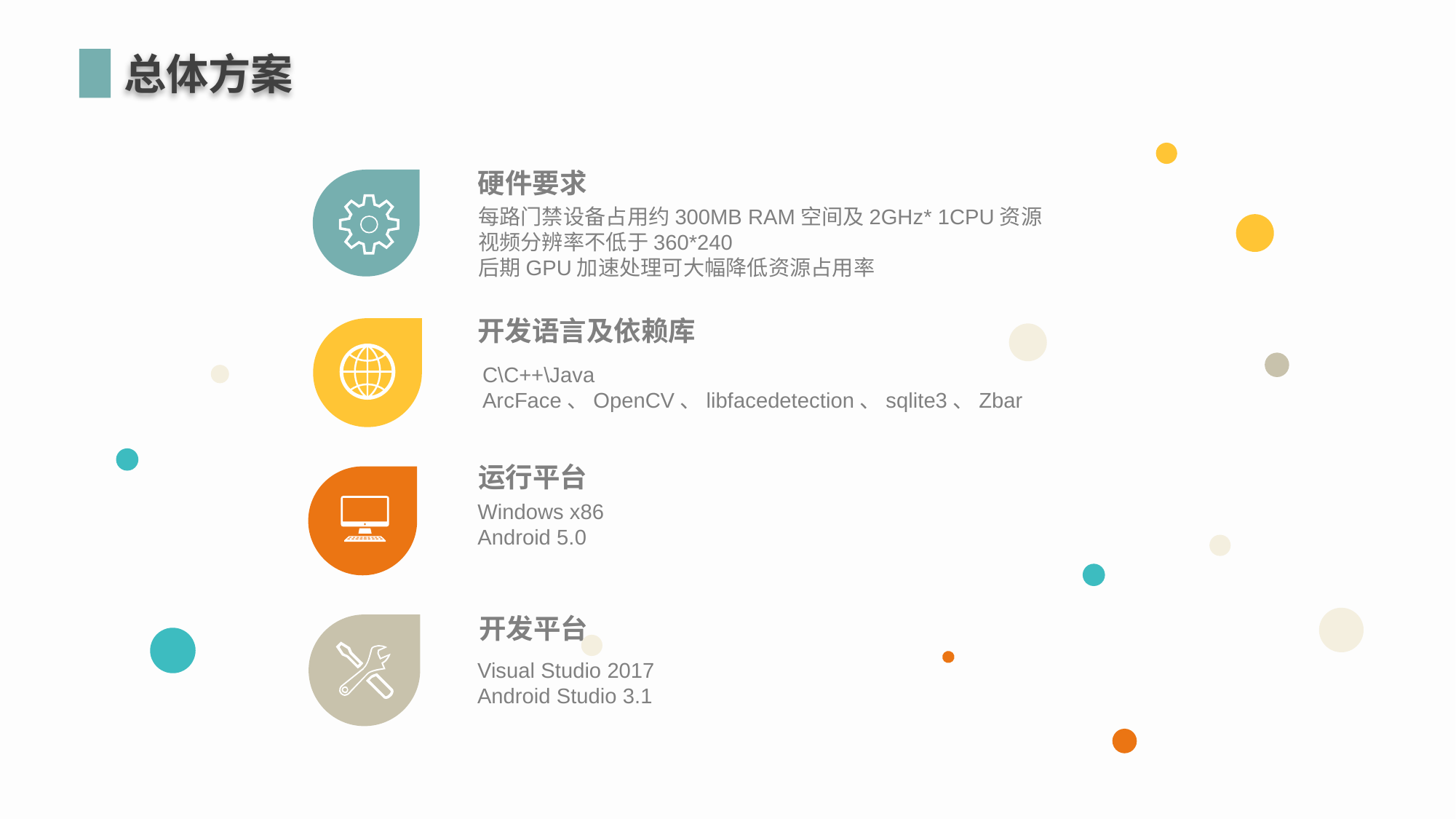

总体方案

硬件要求

每路门禁设备占用约300MB RAM空间及2GHz* 1CPU资源
视频分辨率不低于360*240
后期GPU加速处理可大幅降低资源占用率
开发语言及依赖库

C\C++\Java
ArcFace、OpenCV、libfacedetection、sqlite3、Zbar
运行平台

Windows x86
Android 5.0
开发平台

Visual Studio 2017
Android Studio 3.1